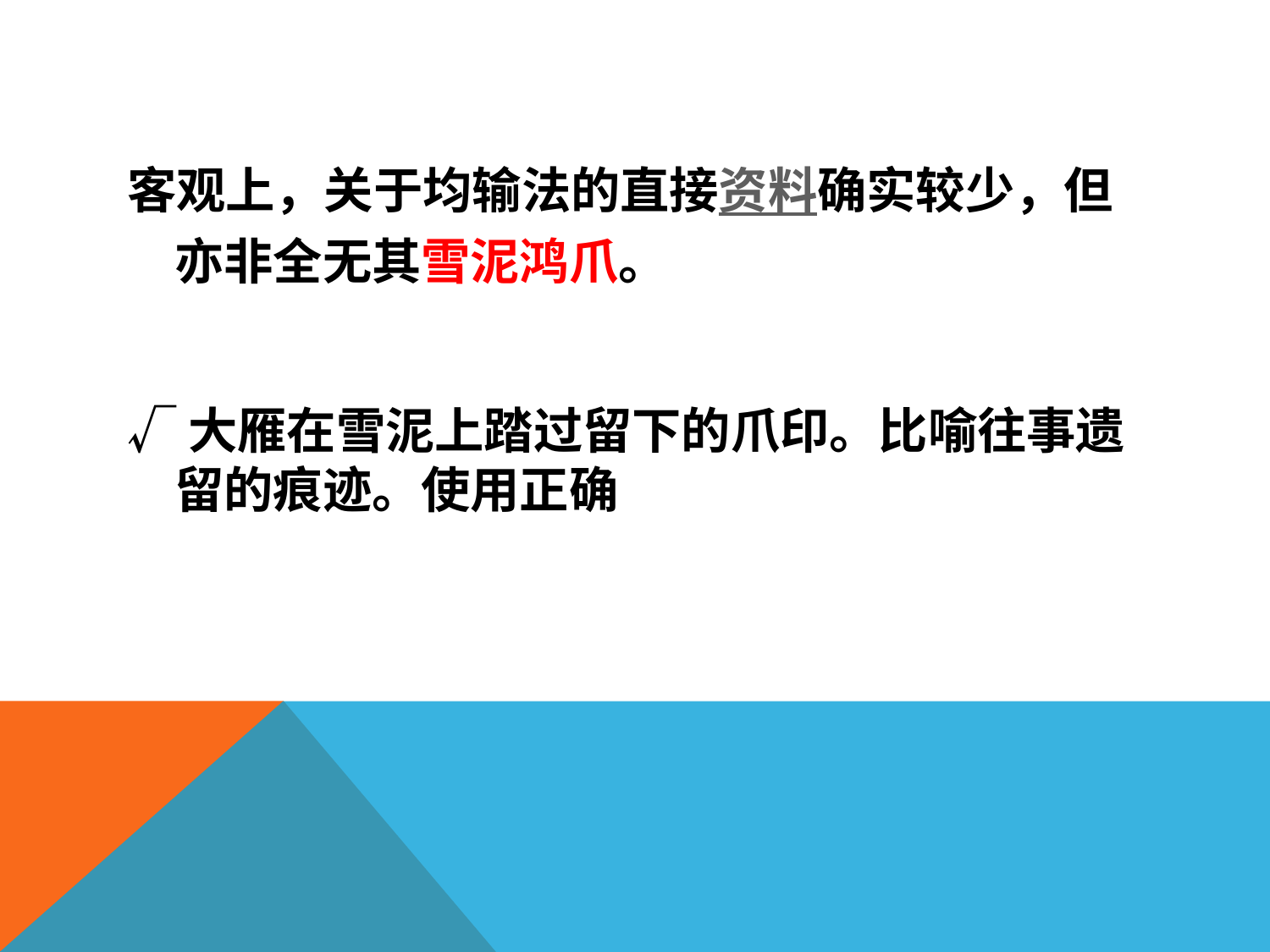

#
客观上，关于均输法的直接资料确实较少，但亦非全无其雪泥鸿爪。

√大雁在雪泥上踏过留下的爪印。比喻往事遗留的痕迹。使用正确